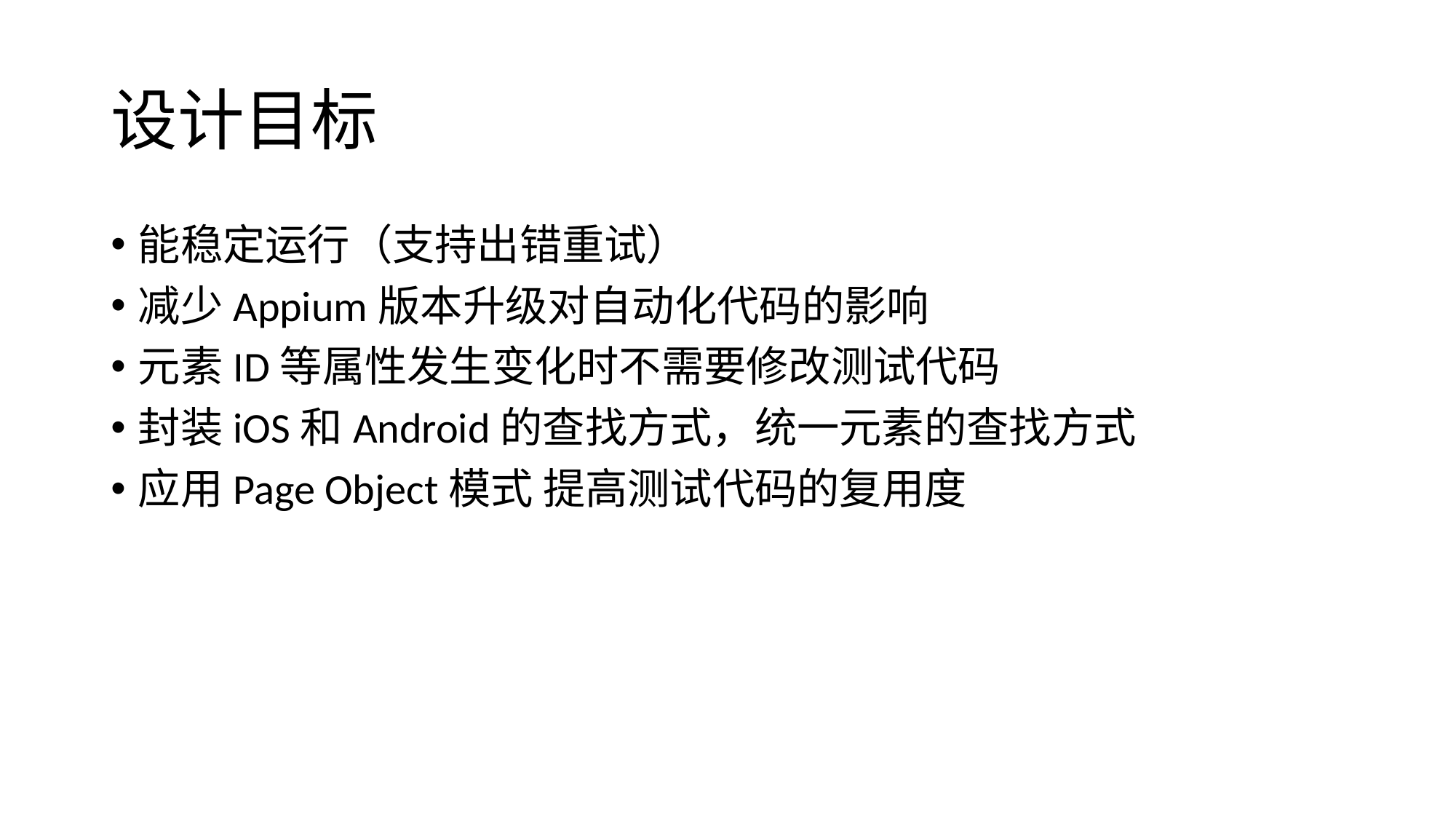

# 设计目标
能稳定运行（支持出错重试）
减少Appium版本升级对自动化代码的影响
元素ID等属性发生变化时不需要修改测试代码
封装iOS和Android的查找方式，统一元素的查找方式
应用Page Object模式 提高测试代码的复用度